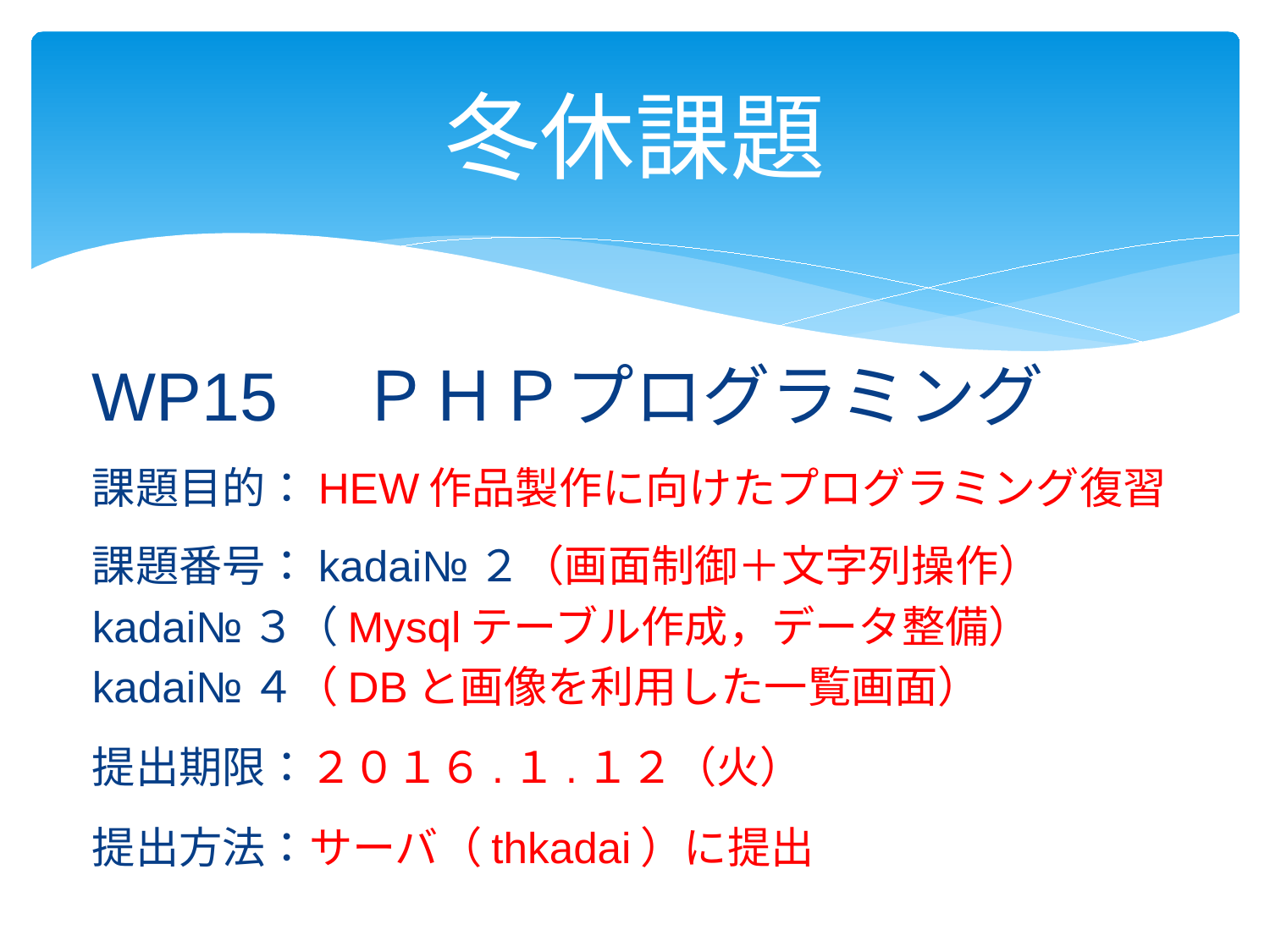

# 冬休課題
WP15　ＰＨＰプログラミング

課題目的：HEW作品製作に向けたプログラミング復習

課題番号：kadai№２（画面制御＋文字列操作）
		kadai№３（Mysqlテーブル作成，データ整備）
		kadai№４（DBと画像を利用した一覧画面）

提出期限：２０１６.１.１２（火）

提出方法：サーバ（thkadai）に提出